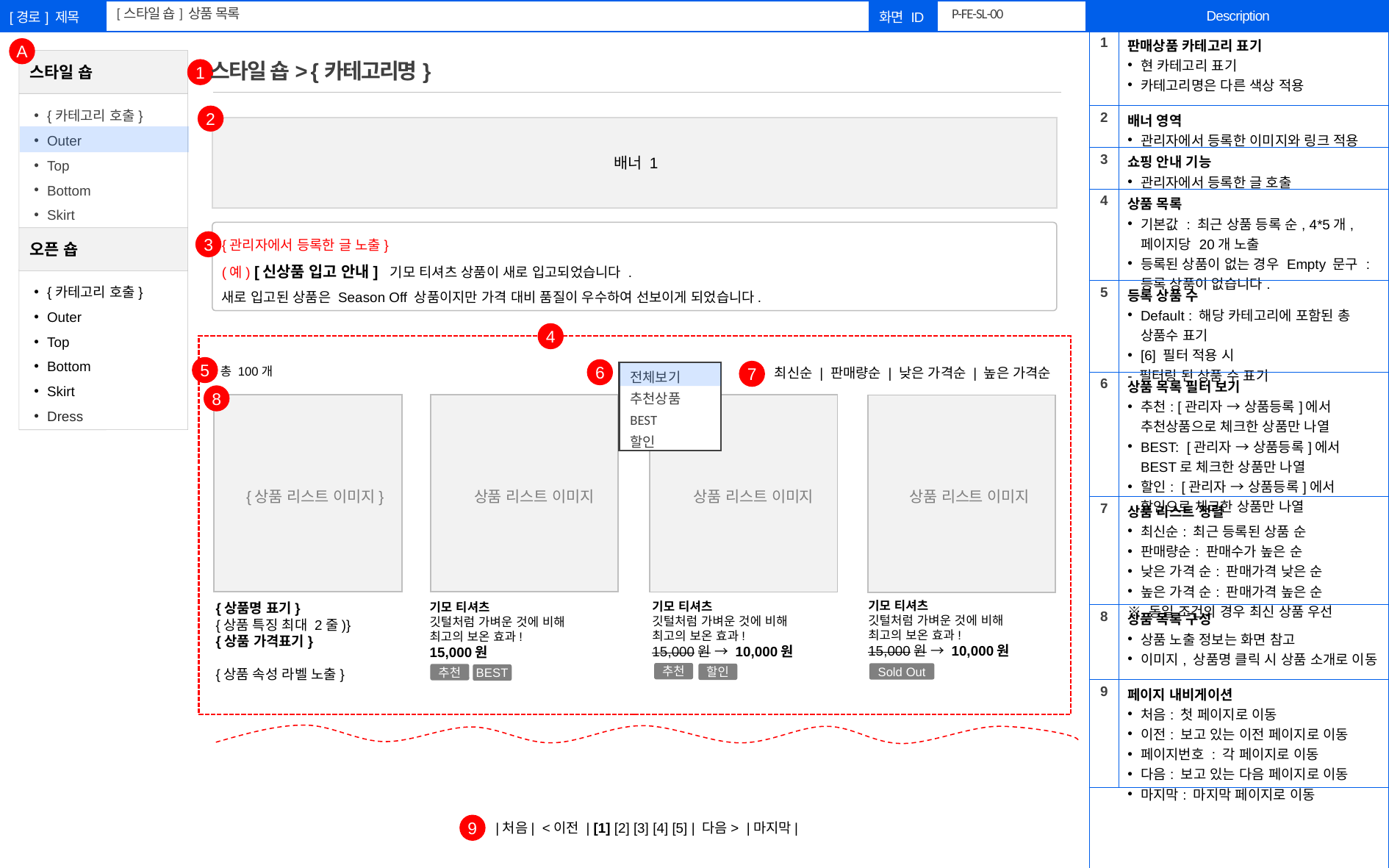

[스타일 숍] 상품 목록
# P-FE-SL-00
| 1 | 판매상품 카테고리 표기 현 카테고리 표기 카테고리명은 다른 색상 적용 |
| --- | --- |
| 2 | 배너 영역 관리자에서 등록한 이미지와 링크 적용 |
| 3 | 쇼핑 안내 기능 관리자에서 등록한 글 호출 |
| 4 | 상품 목록 기본값 : 최근 상품 등록 순, 4\*5개, 페이지당 20개 노출 등록된 상품이 없는 경우 Empty 문구 : 등록 상품이 없습니다. |
| 5 | 등록 상품 수 Default : 해당 카테고리에 포함된 총 상품수 표기 [6] 필터 적용 시 - 필터링 된 상품 수 표기 |
| 6 | 상품 목록 필터 보기 추천: [관리자 → 상품등록]에서 추천상품으로 체크한 상품만 나열 BEST: [관리자 → 상품등록]에서 BEST로 체크한 상품만 나열 할인: [관리자 → 상품등록]에서 할인으로 체크한 상품만 나열 |
| 7 | 상품 리스트 정렬 최신순: 최근 등록된 상품 순 판매량순: 판매수가 높은 순 낮은 가격 순: 판매가격 낮은 순 높은 가격 순: 판매가격 높은 순 ※ 동일 조건의 경우 최신 상품 우선 |
| 8 | 상품 목록 구성 상품 노출 정보는 화면 참고 이미지, 상품명 클릭 시 상품 소개로 이동 |
| 9 | 페이지 내비게이션 처음: 첫 페이지로 이동 이전: 보고 있는 이전 페이지로 이동 페이지번호 : 각 페이지로 이동 다음: 보고 있는 다음 페이지로 이동 마지막: 마지막 페이지로 이동 |
|  |  |
A
스타일 숍> {카테고리명}
1
2
|  |
| --- |

배너 1
{관리자에서 등록한 글 노출}
(예) [신상품 입고 안내]  기모 티셔츠 상품이 새로 입고되었습니다 .
새로 입고된 상품은 Season Off 상품이지만 가격 대비 품질이 우수하여 선보이게 되었습니다.
3
4

5
총 100개
최신순 | 판매량순 | 낮은 가격순 | 높은 가격순
6
7
전체보기
추천상품
BEST
할인

8
|  |
| --- |
|  |
| --- |
|  |
| --- |
|  |
| --- |
{상품 리스트 이미지}
상품 리스트 이미지
상품 리스트 이미지
상품 리스트 이미지
{상품명 표기}
{상품 특징 최대 2줄)}
{상품 가격표기}

{상품 속성 라벨 노출}
기모 티셔츠
깃털처럼 가벼운 것에 비해
최고의 보온 효과!
15,000원 → 10,000원
기모 티셔츠
깃털처럼 가벼운 것에 비해
최고의 보온 효과!
15,000원 → 10,000원
기모 티셔츠
깃털처럼 가벼운 것에 비해
최고의 보온 효과!
15,000원
추천
Sold Out
할인
추천
BEST

|처음|  <이전 | [1] [2] [3] [4] [5] | 다음>  |마지막|
9